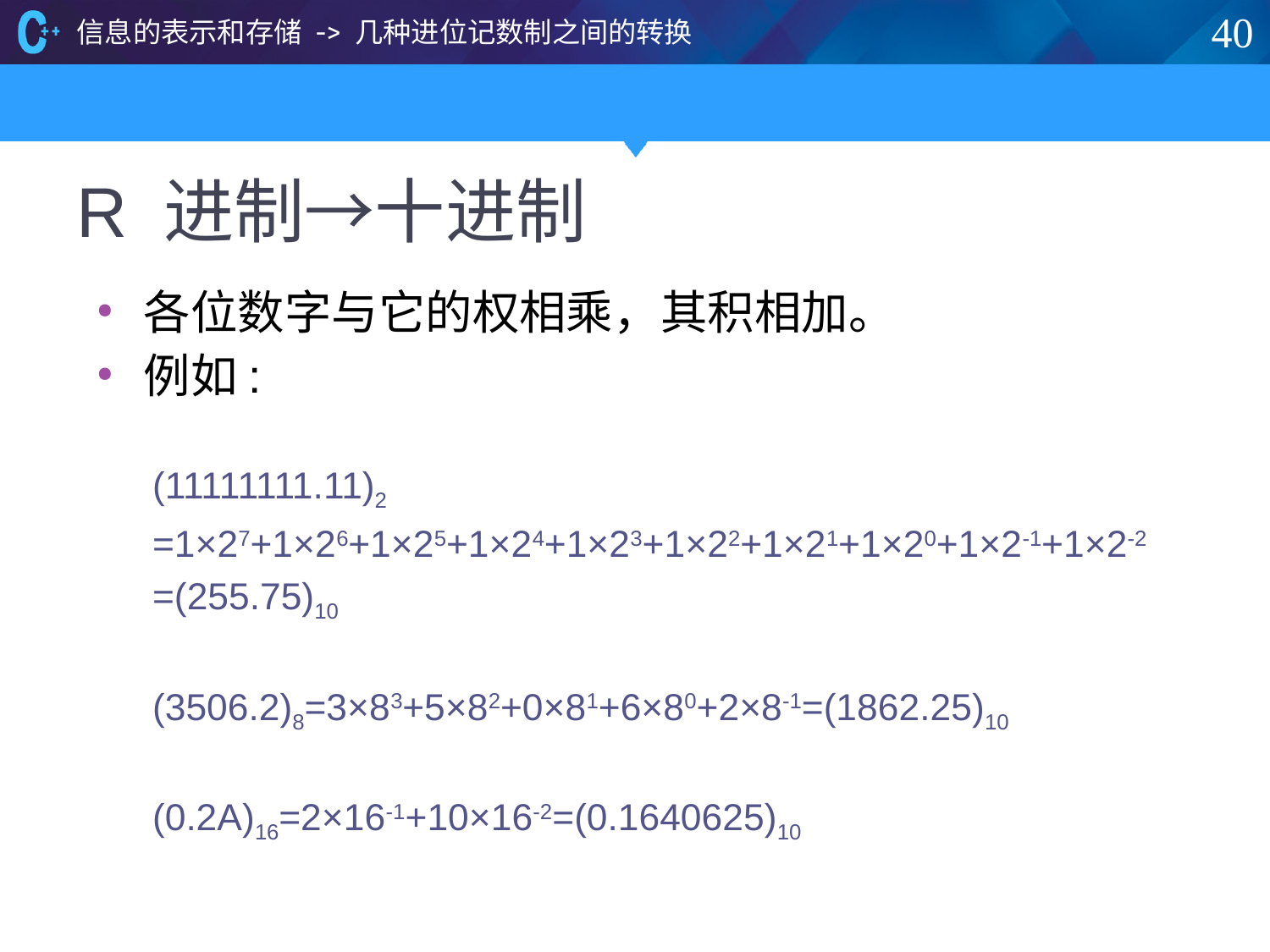

信息的表示和存储 -> 几种进位记数制之间的转换
40
# R 进制→十进制
各位数字与它的权相乘，其积相加。
例如:

(11111111.11)2
=1×27+1×26+1×25+1×24+1×23+1×22+1×21+1×20+1×2-1+1×2-2
=(255.75)10

(3506.2)8=3×83+5×82+0×81+6×80+2×8-1=(1862.25)10

(0.2A)16=2×16-1+10×16-2=(0.1640625)10